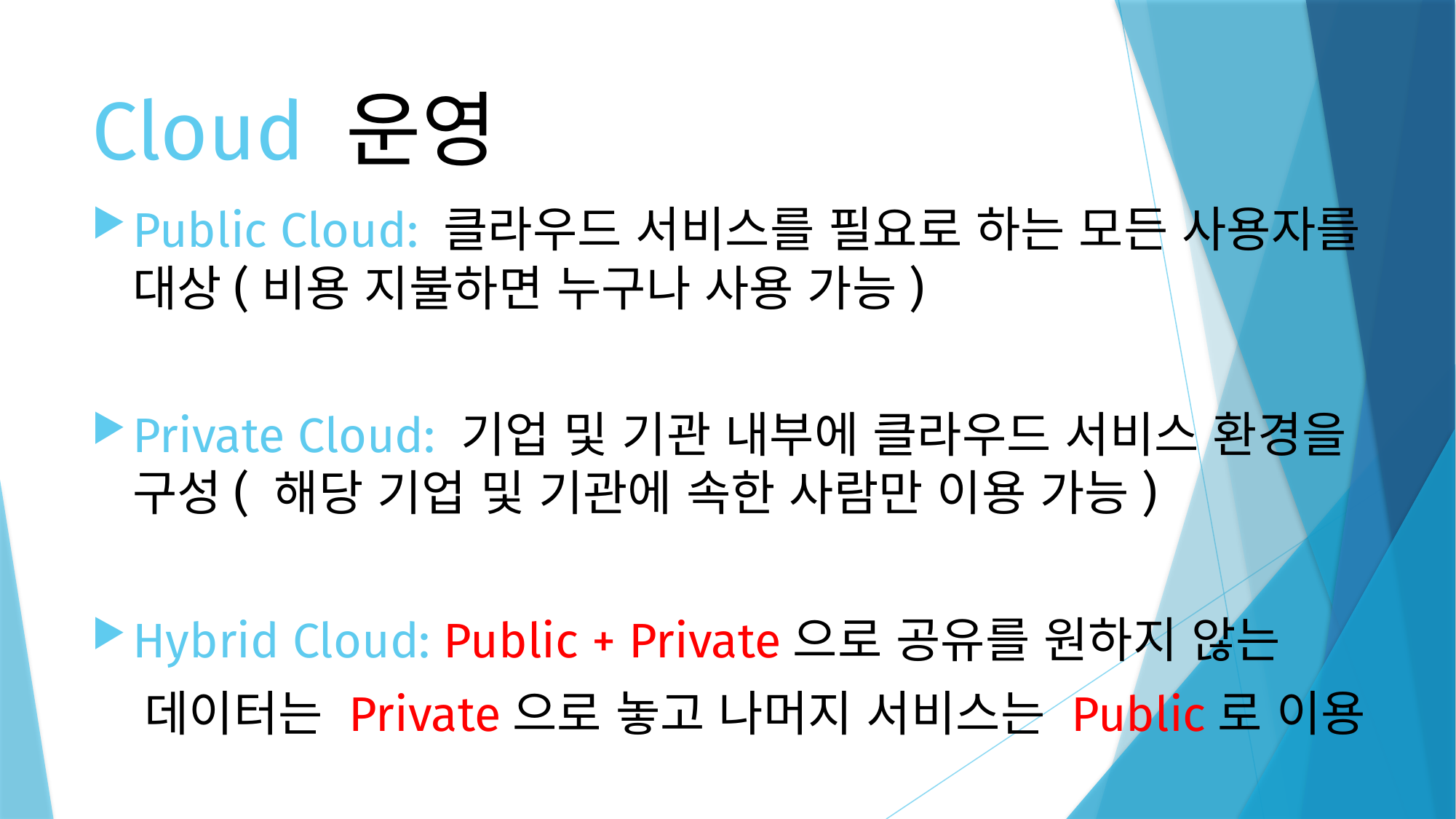

# Cloud 운영
Public Cloud: 클라우드 서비스를 필요로 하는 모든 사용자를 대상(비용 지불하면 누구나 사용 가능)

Private Cloud: 기업 및 기관 내부에 클라우드 서비스 환경을 구성( 해당 기업 및 기관에 속한 사람만 이용 가능)

Hybrid Cloud: Public + Private으로 공유를 원하지 않는
   데이터는 Private으로 놓고 나머지 서비스는 Public로 이용